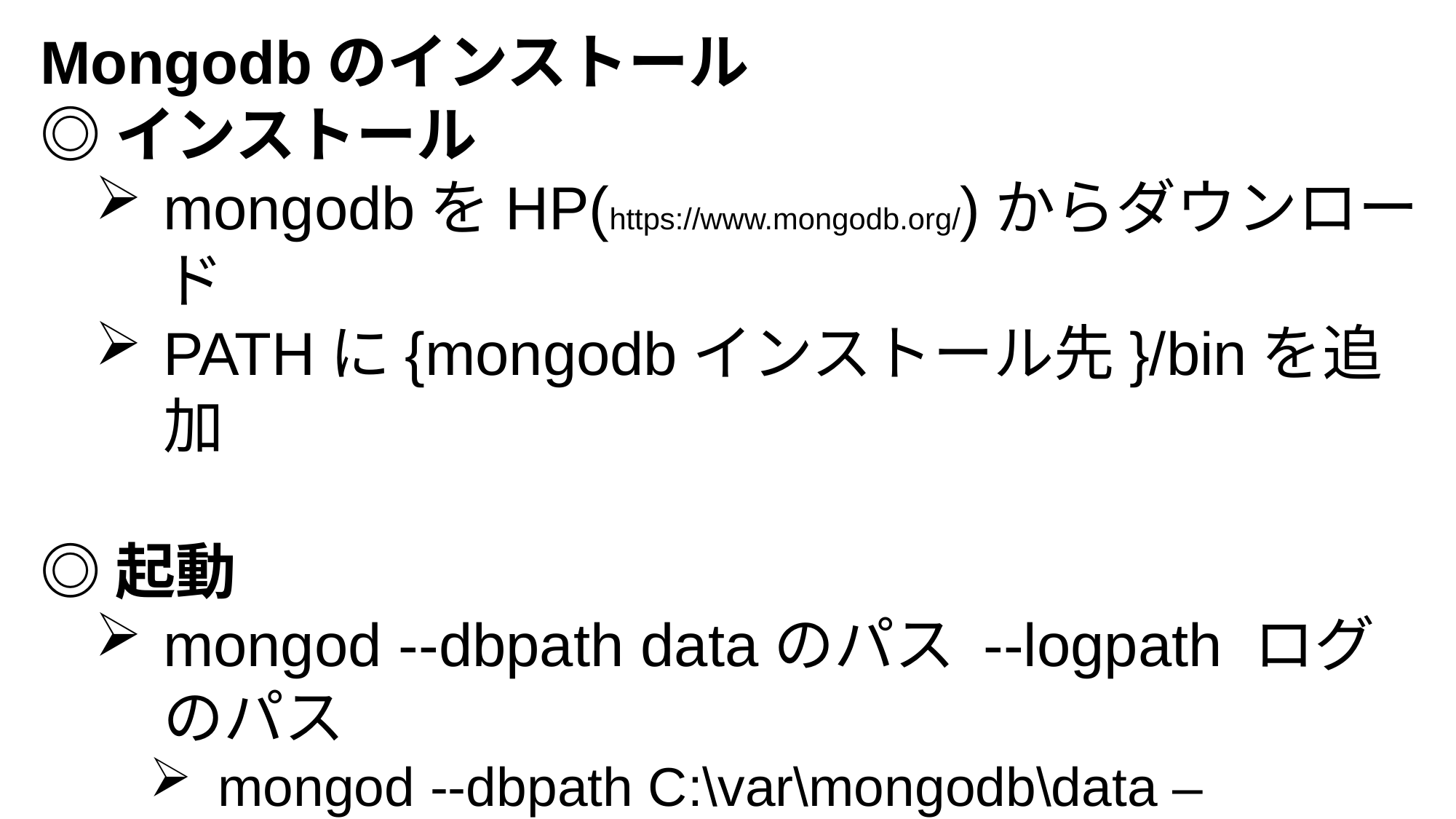

Mongodbのインストール
◎インストール
mongodbをHP(https://www.mongodb.org/)からダウンロード
PATHに{mongodbインストール先}/binを追加

◎起動
mongod --dbpath dataのパス --logpath ログのパス
mongod --dbpath C:\var\mongodb\data –logpath　\var\mongodb\logs\mongodb.log